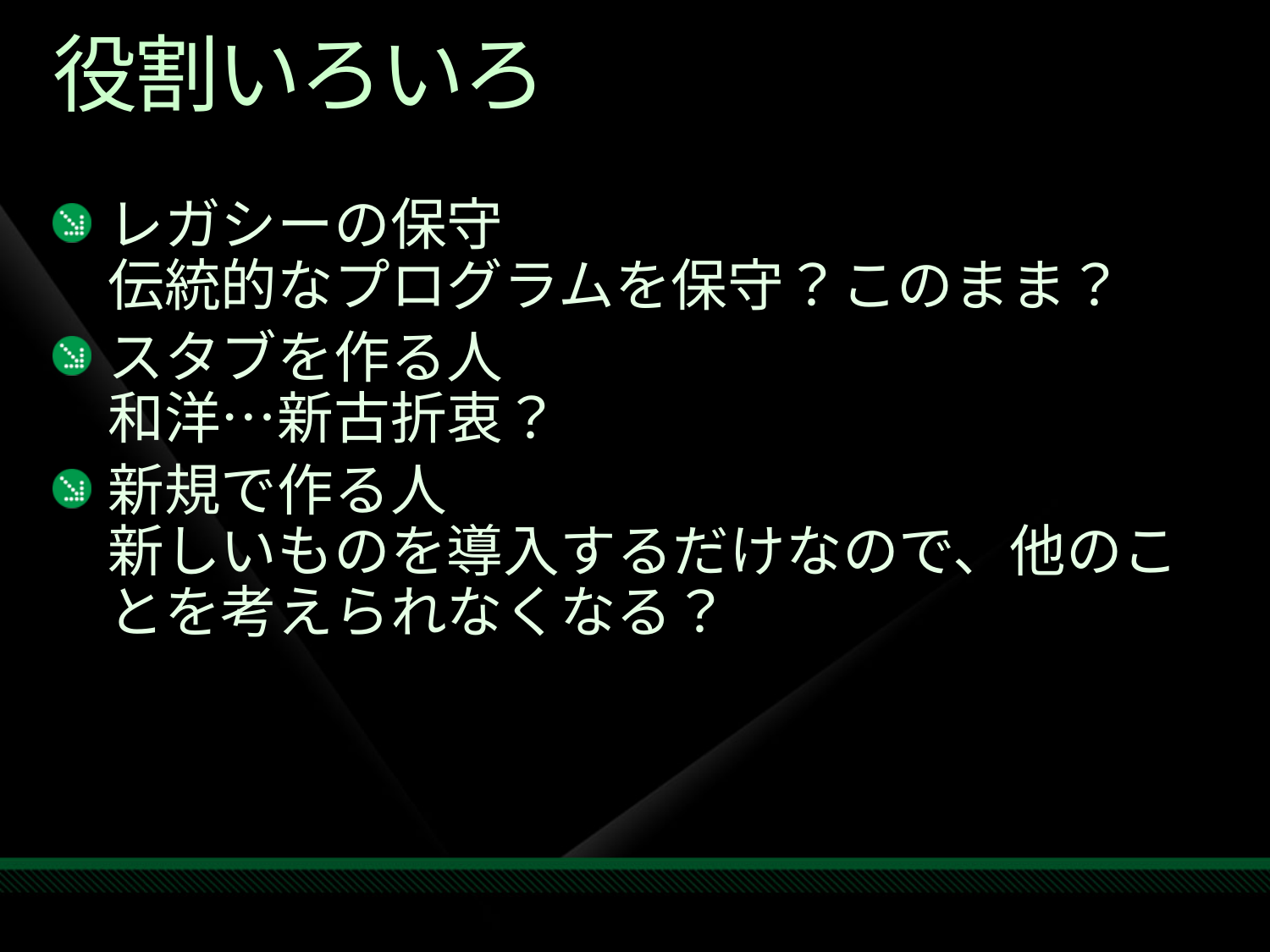

# 役割いろいろ
レガシーの保守
伝統的なプログラムを保守？このまま？
スタブを作る人
和洋…新古折衷？
新規で作る人
新しいものを導入するだけなので、他のことを考えられなくなる？